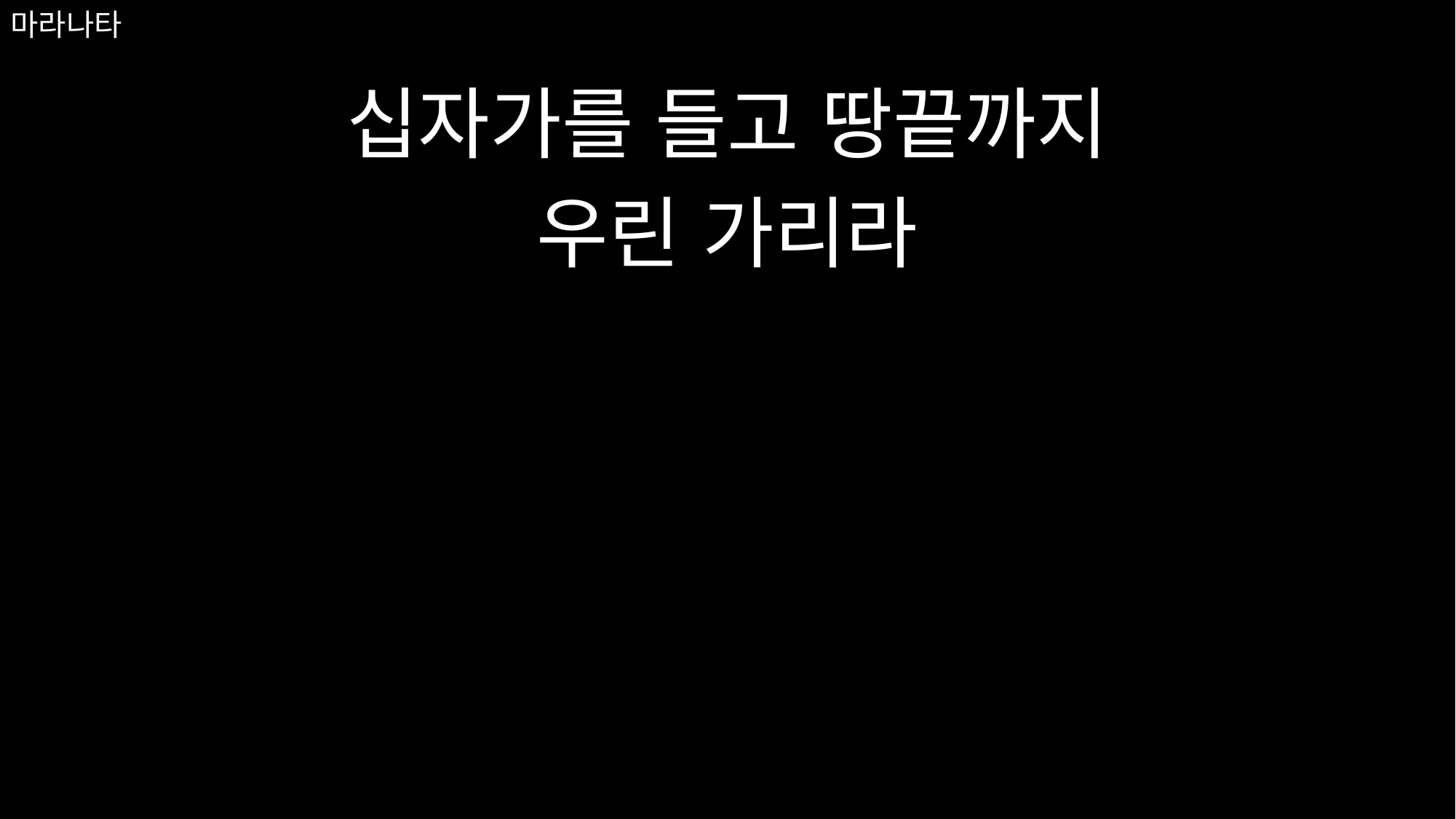

# 마라나타
십자가를 들고 땅끝까지
우린 가리라